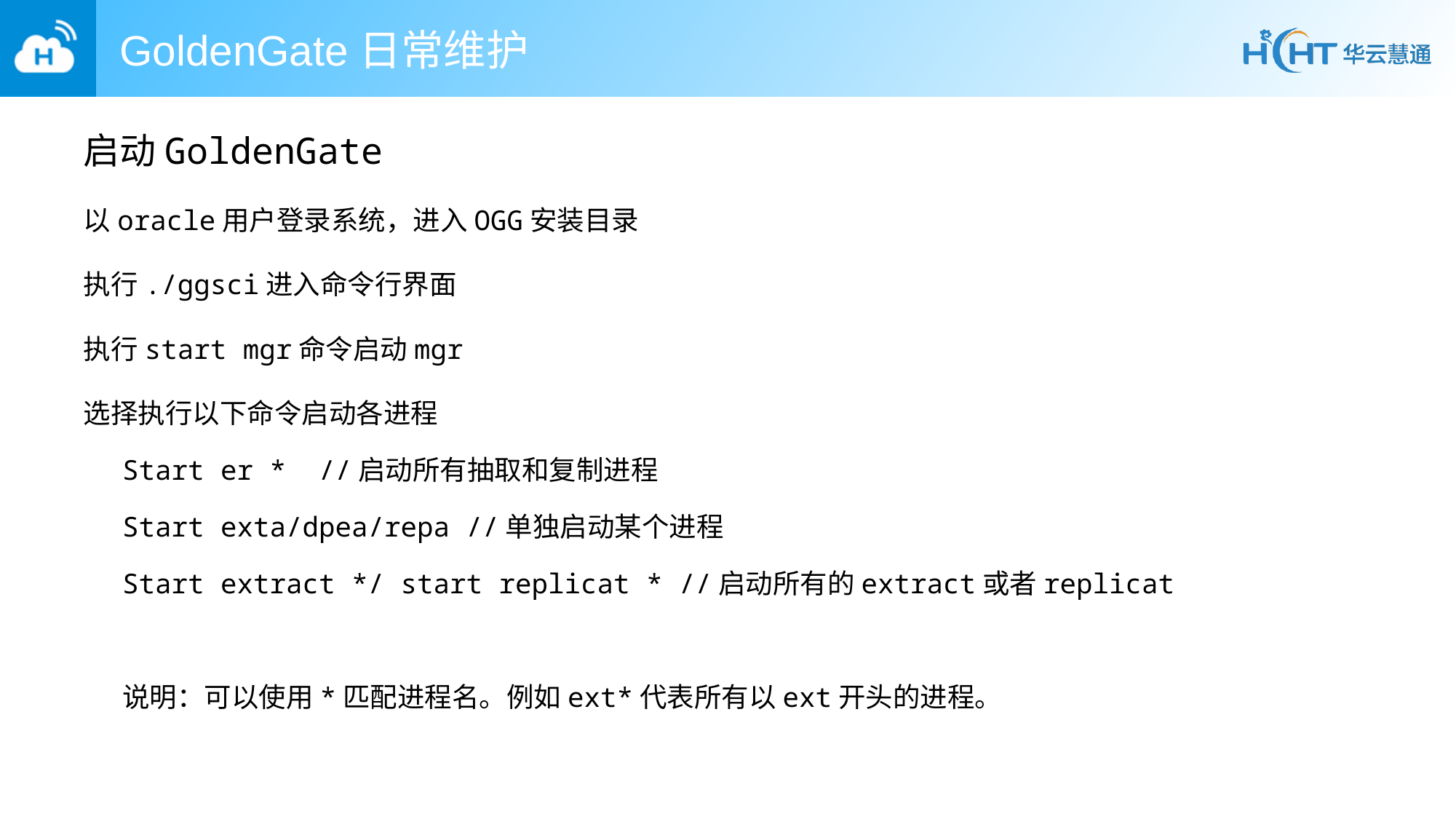

# GoldenGate日常维护
启动GoldenGate
以oracle用户登录系统，进入OGG安装目录
执行./ggsci进入命令行界面
执行start mgr命令启动mgr
选择执行以下命令启动各进程
Start er *  //启动所有抽取和复制进程
Start exta/dpea/repa //单独启动某个进程
Start extract */ start replicat * //启动所有的extract或者replicat

说明：可以使用*匹配进程名。例如ext*代表所有以ext开头的进程。